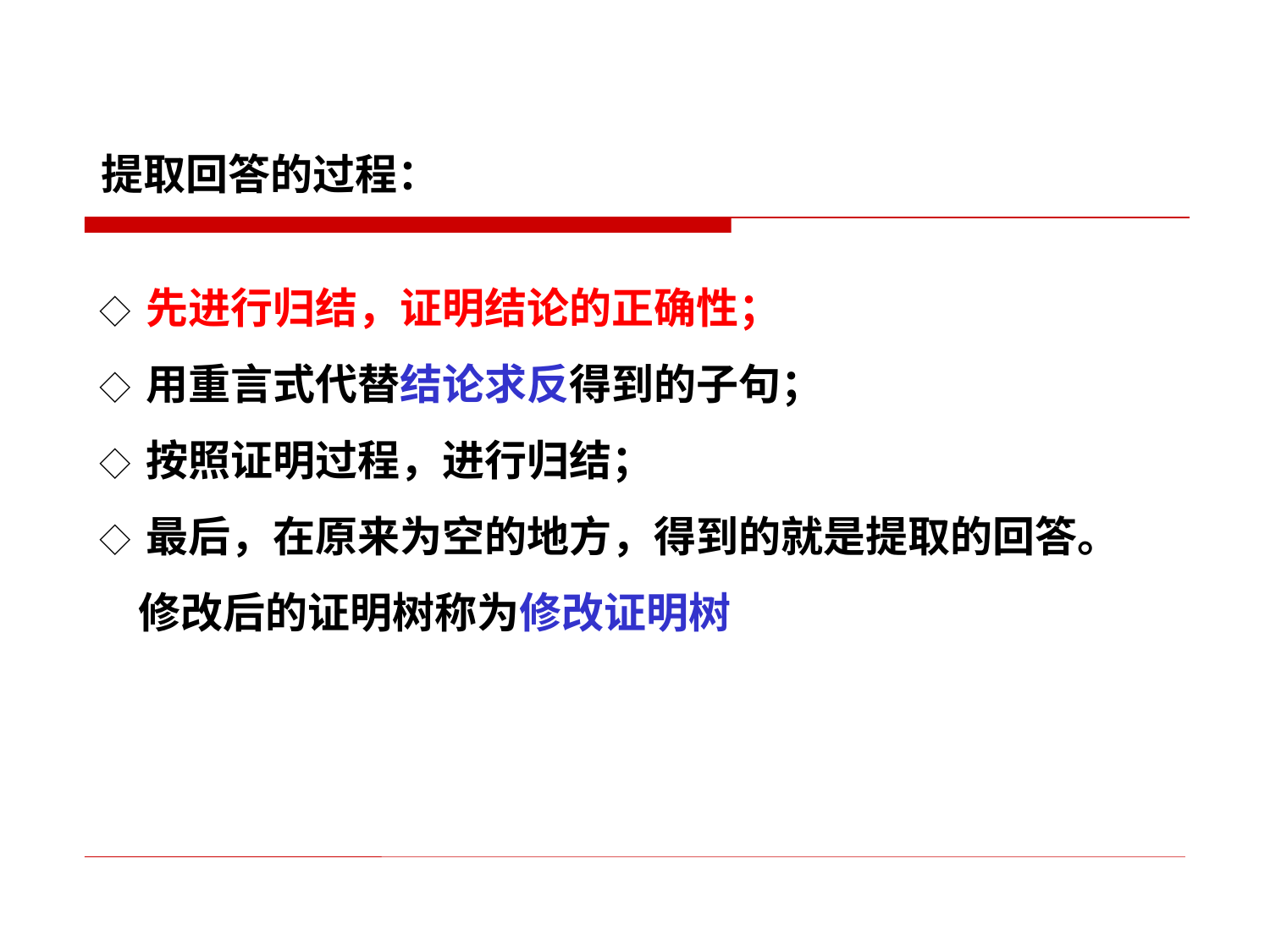

# 提取回答的过程：
◇ 先进行归结，证明结论的正确性；
◇ 用重言式代替结论求反得到的子句；
◇ 按照证明过程，进行归结；
◇ 最后，在原来为空的地方，得到的就是提取的回答。
   修改后的证明树称为修改证明树